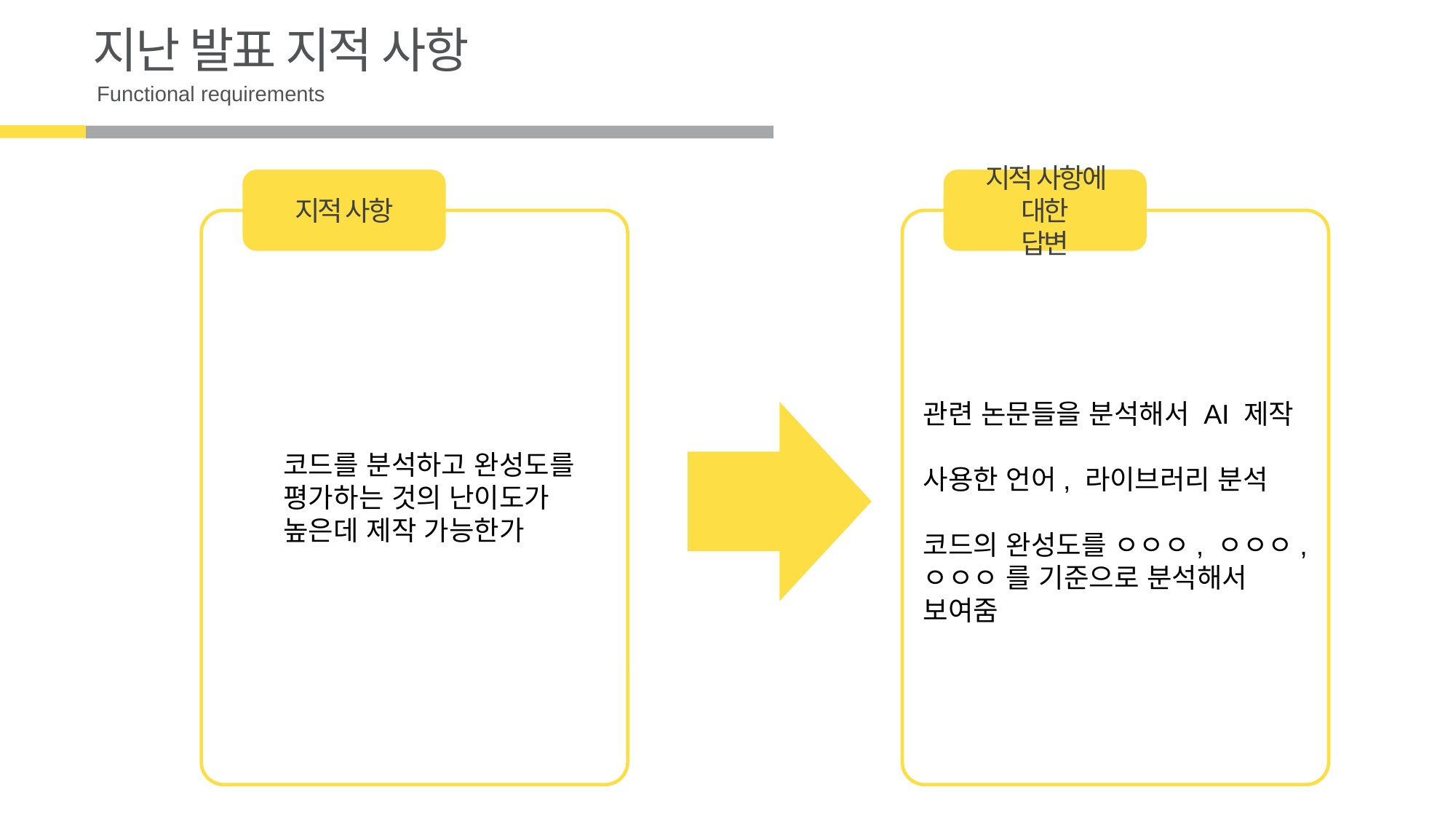

지난 발표 지적 사항

Functional requirements

지적 사항
지적 사항에 대한
답변

관련 논문들을 분석해서 AI 제작

사용한 언어, 라이브러리 분석

코드의 완성도를 ㅇㅇㅇ, ㅇㅇㅇ,
ㅇㅇㅇ 를 기준으로 분석해서
보여줌

코드를 분석하고 완성도를
평가하는 것의 난이도가
높은데 제작 가능한가